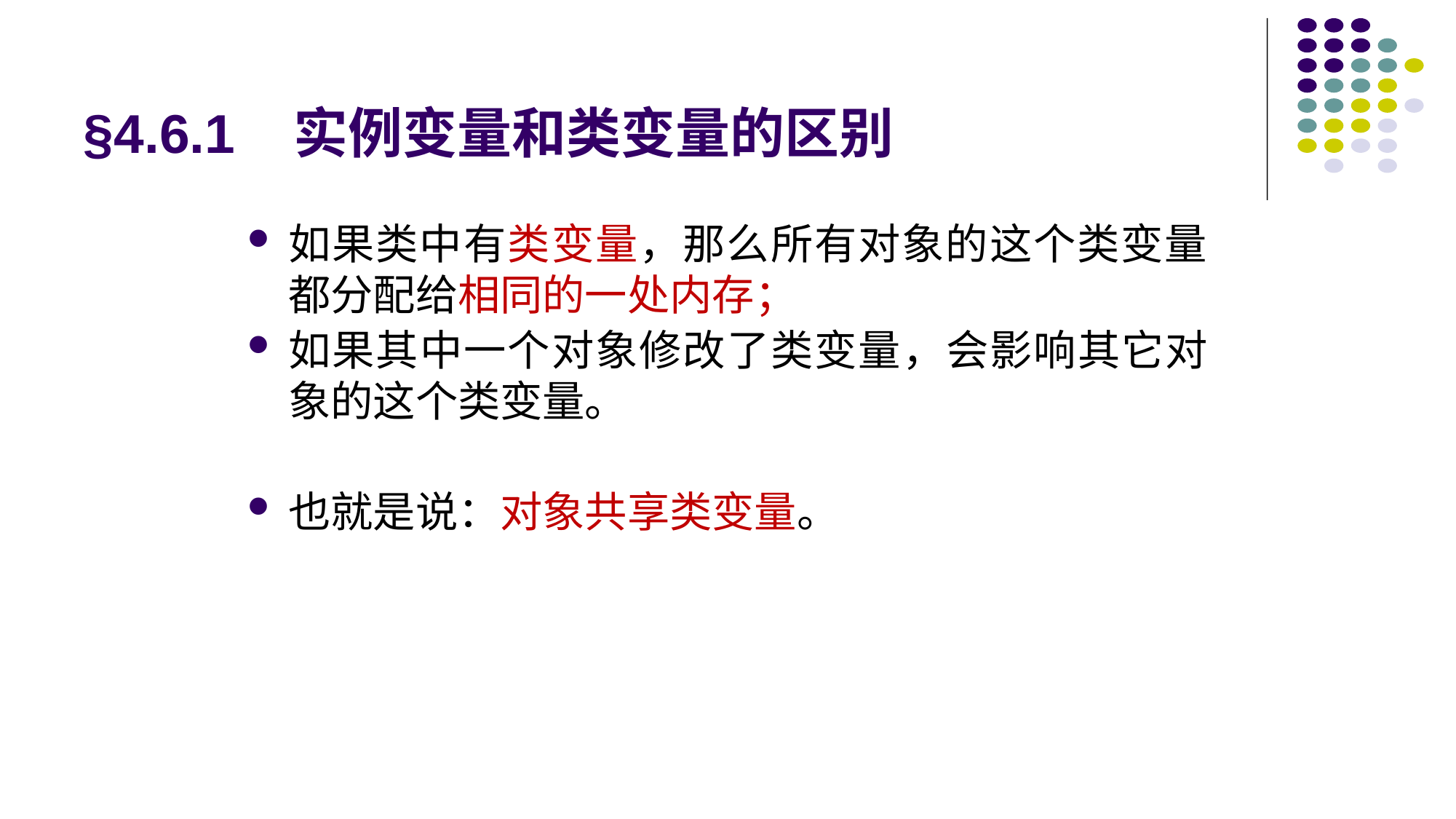

# §4.6.1   实例变量和类变量的区别
如果类中有类变量，那么所有对象的这个类变量都分配给相同的一处内存；
如果其中一个对象修改了类变量，会影响其它对象的这个类变量。

也就是说：对象共享类变量。

72